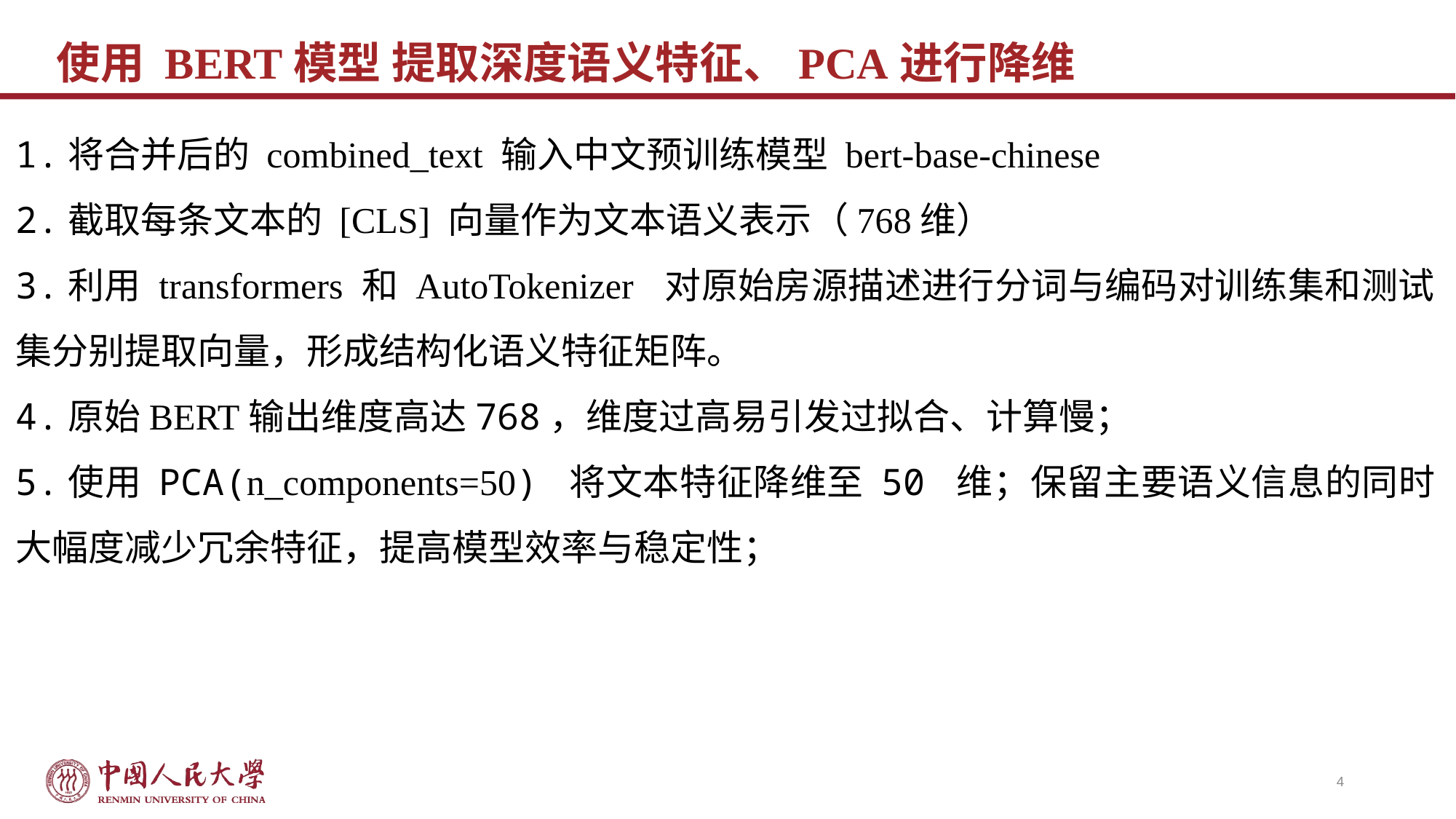

# 使用 BERT模型 提取深度语义特征、PCA进行降维
1.将合并后的 combined_text 输入中文预训练模型 bert-base-chinese
2.截取每条文本的 [CLS] 向量作为文本语义表示（768维）
3.利用 transformers 和 AutoTokenizer 对原始房源描述进行分词与编码对训练集和测试集分别提取向量，形成结构化语义特征矩阵。
4.原始BERT输出维度高达768，维度过高易引发过拟合、计算慢；
5.使用 PCA(n_components=50) 将文本特征降维至 50 维；保留主要语义信息的同时大幅度减少冗余特征，提高模型效率与稳定性；
4